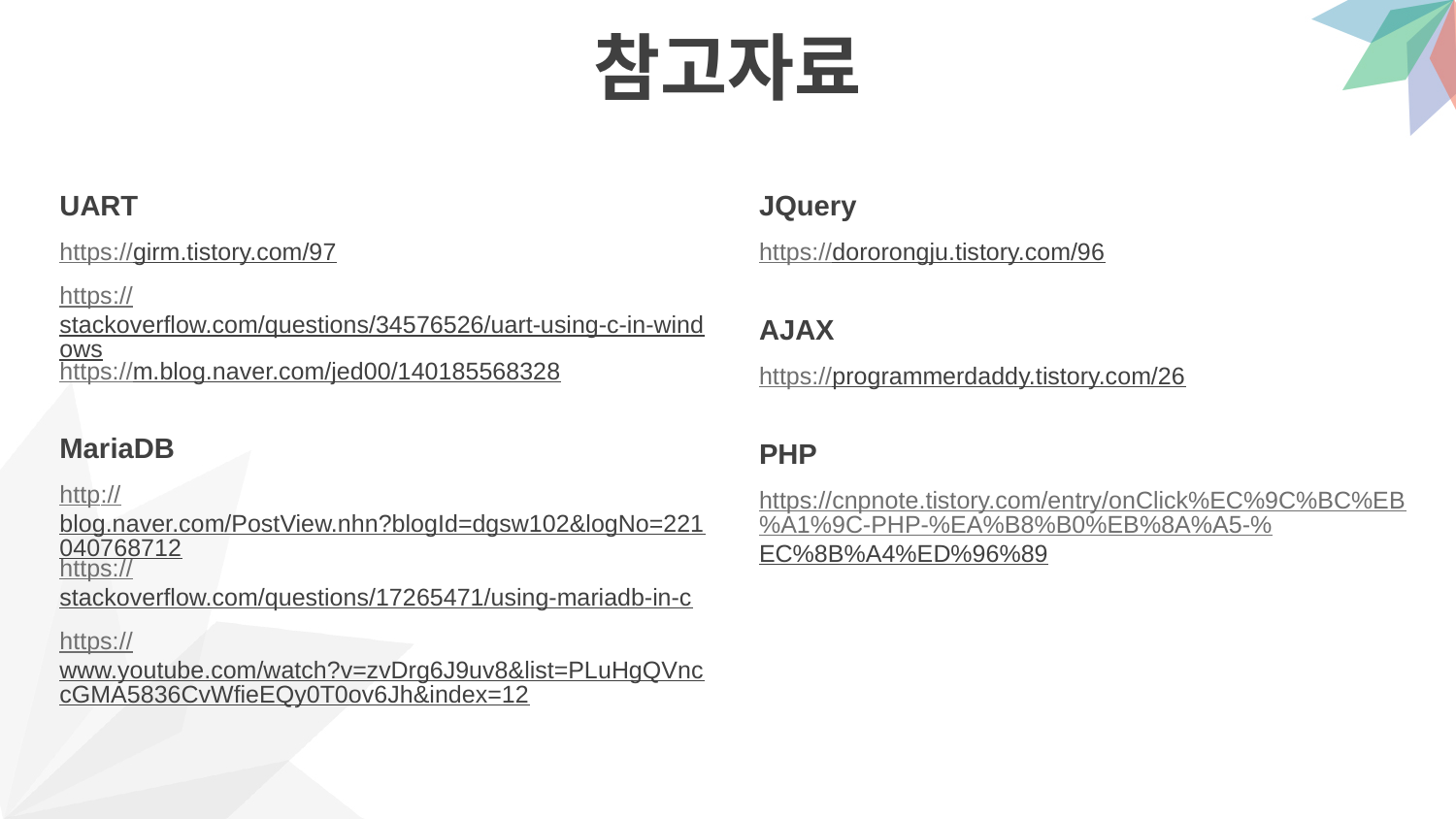

참고자료
UART
https://girm.tistory.com/97
https://stackoverflow.com/questions/34576526/uart-using-c-in-windows
https://m.blog.naver.com/jed00/140185568328
JQuery
https://dororongju.tistory.com/96
AJAX
https://programmerdaddy.tistory.com/26
MariaDB
http://blog.naver.com/PostView.nhn?blogId=dgsw102&logNo=221040768712
https://stackoverflow.com/questions/17265471/using-mariadb-in-c
https://www.youtube.com/watch?v=zvDrg6J9uv8&list=PLuHgQVnccGMA5836CvWfieEQy0T0ov6Jh&index=12
PHP
https://cnpnote.tistory.com/entry/onClick%EC%9C%BC%EB%A1%9C-PHP-%EA%B8%B0%EB%8A%A5-%EC%8B%A4%ED%96%89